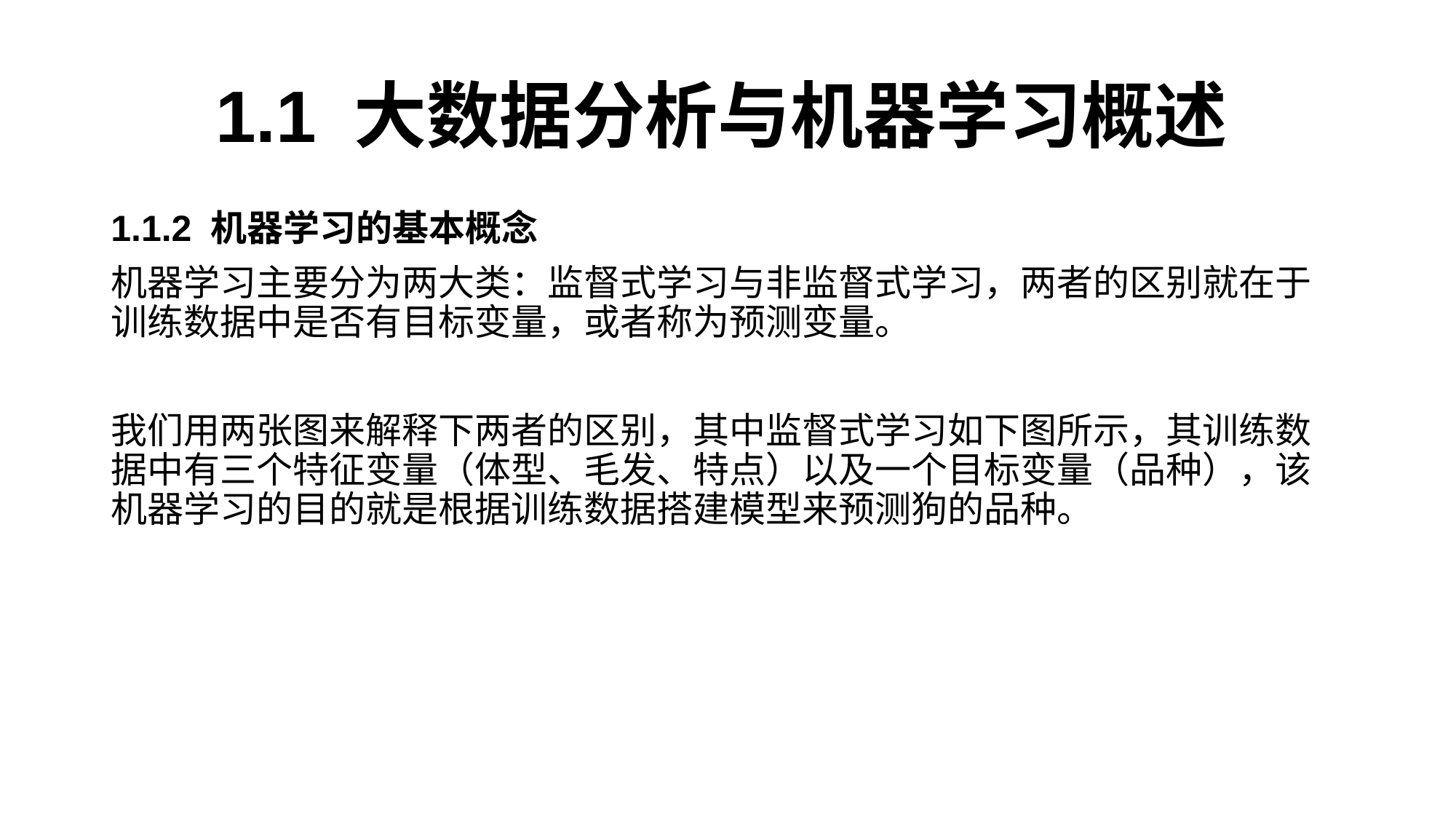

# 1.1 大数据分析与机器学习概述
1.1.2 机器学习的基本概念
机器学习主要分为两大类：监督式学习与非监督式学习，两者的区别就在于训练数据中是否有目标变量，或者称为预测变量。

我们用两张图来解释下两者的区别，其中监督式学习如下图所示，其训练数据中有三个特征变量（体型、毛发、特点）以及一个目标变量（品种），该机器学习的目的就是根据训练数据搭建模型来预测狗的品种。